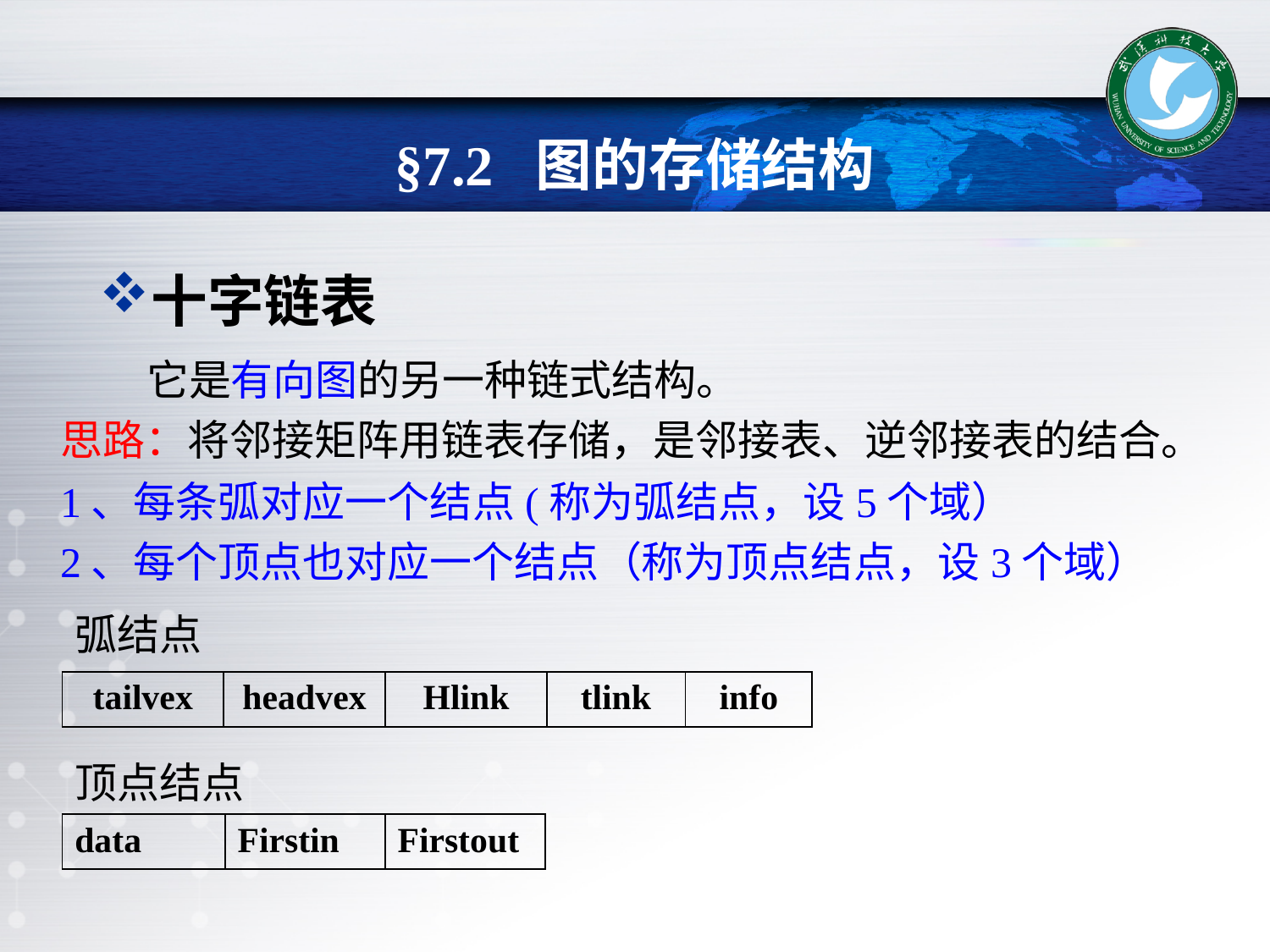

# §7.2  图的存储结构
十字链表

        它是有向图的另一种链式结构。
思路：将邻接矩阵用链表存储，是邻接表、逆邻接表的结合。
1、每条弧对应一个结点(称为弧结点，设5个域）
2、每个顶点也对应一个结点（称为顶点结点，设3个域）
弧结点
| tailvex | headvex | Hlink | tlink | info |
| --- | --- | --- | --- | --- |
顶点结点
| data | Firstin | Firstout |
| --- | --- | --- |